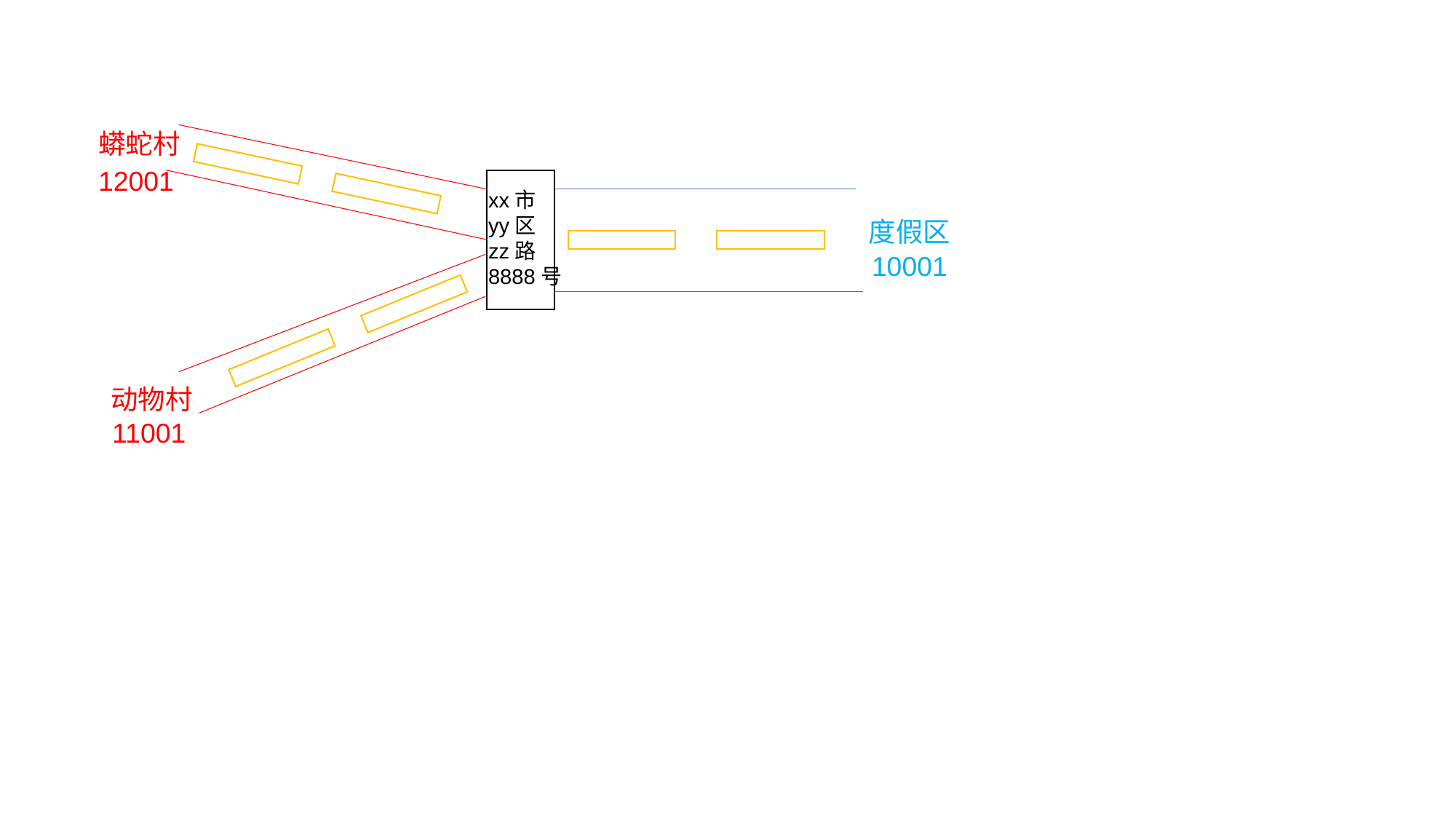

蟒蛇村

12001

xx市
yy区
zz路
8888号

度假区

10001

动物村
11001